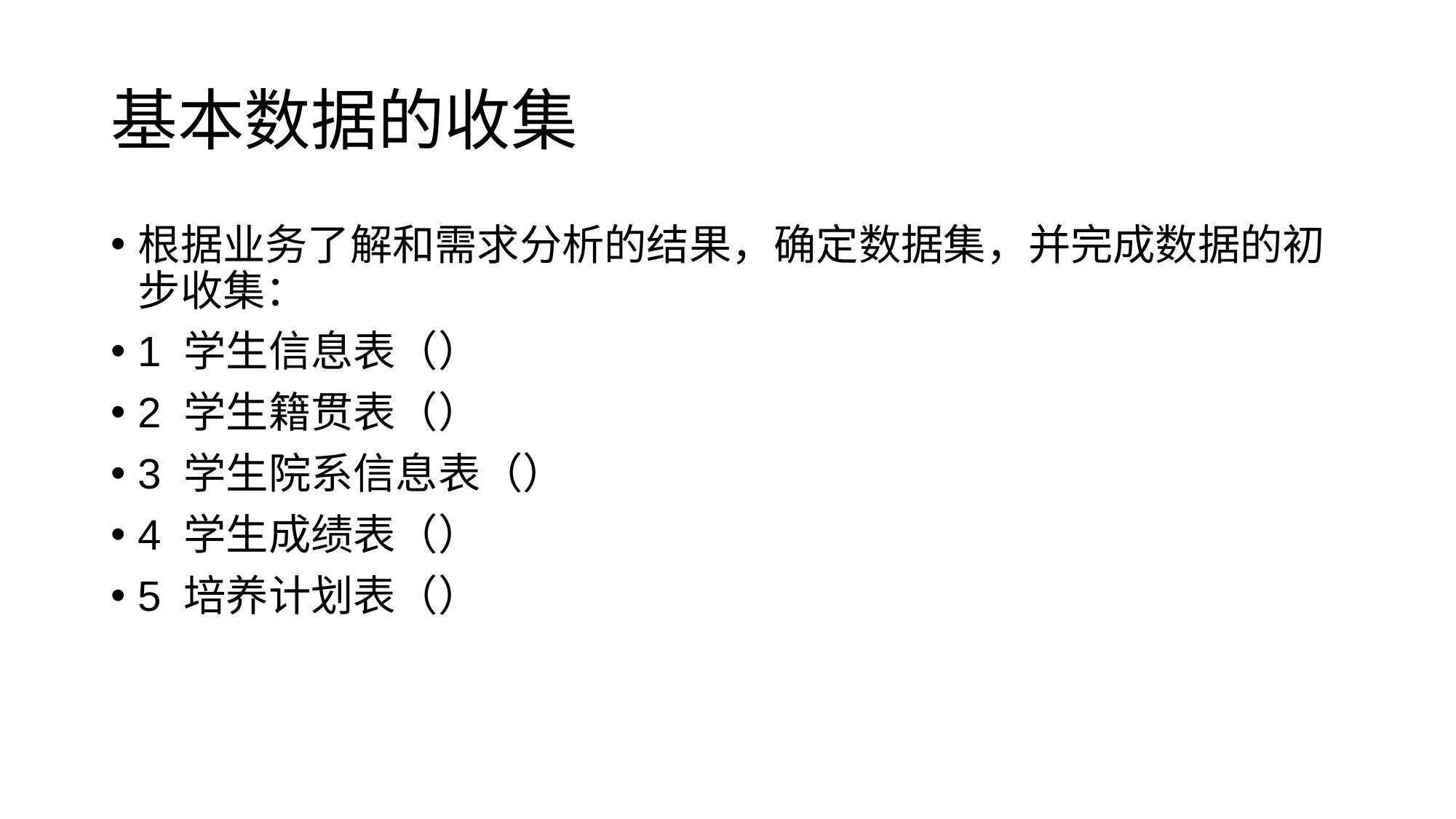

# 基本数据的收集
根据业务了解和需求分析的结果，确定数据集，并完成数据的初步收集：
1 学生信息表（）
2 学生籍贯表（）
3 学生院系信息表（）
4 学生成绩表（）
5 培养计划表（）